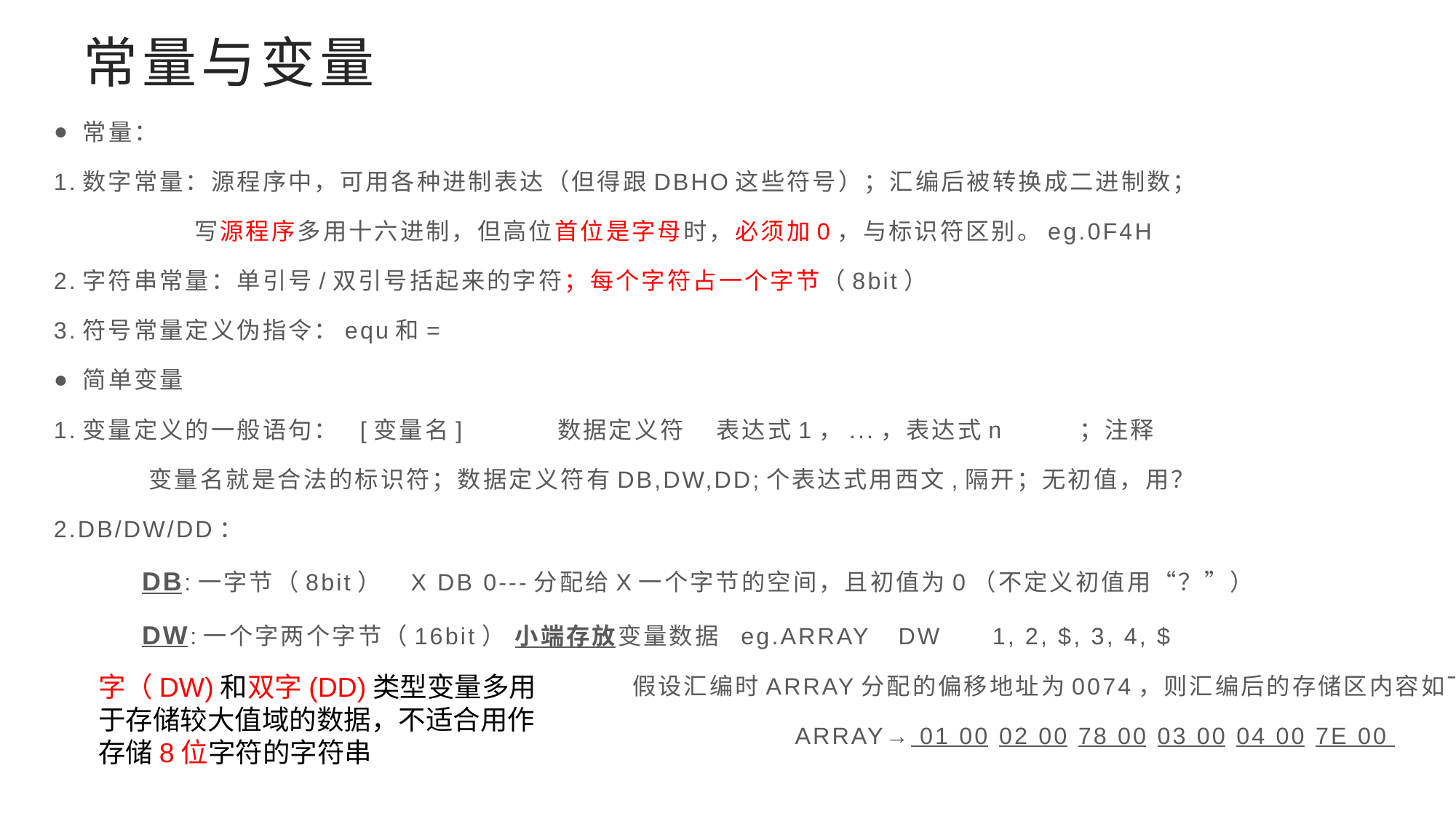

# 常量与变量
常量：
1.数字常量：源程序中，可用各种进制表达（但得跟DBHO这些符号）；汇编后被转换成二进制数；
                  写源程序多用十六进制，但高位首位是字母时，必须加0，与标识符区别。eg.0F4H
2.字符串常量：单引号/双引号括起来的字符；每个字符占一个字节（8bit）
3.符号常量定义伪指令：equ和=
简单变量
1.变量定义的一般语句：  [变量名]          数据定义符    表达式1，...，表达式n        ；注释
            变量名就是合法的标识符；数据定义符有DB,DW,DD;个表达式用西文,隔开；无初值，用？
2.DB/DW/DD：
          DB:一字节（8bit）   X DB 0---分配给X一个字节的空间，且初值为0（不定义初值用“？”）
          DW:一个字两个字节（16bit） 小端存放变量数据  eg.ARRAY	DW	1, 2, $, 3, 4, $
                                                                            假设汇编时ARRAY分配的偏移地址为0074，则汇编后的存储区内容如下：
                                                                                    ARRAY→ 01 00 02 00 78 00 03 00 04 00 7E 00
字（DW)和双字(DD)类型变量多用于存储较大值域的数据，不适合用作存储8位字符的字符串